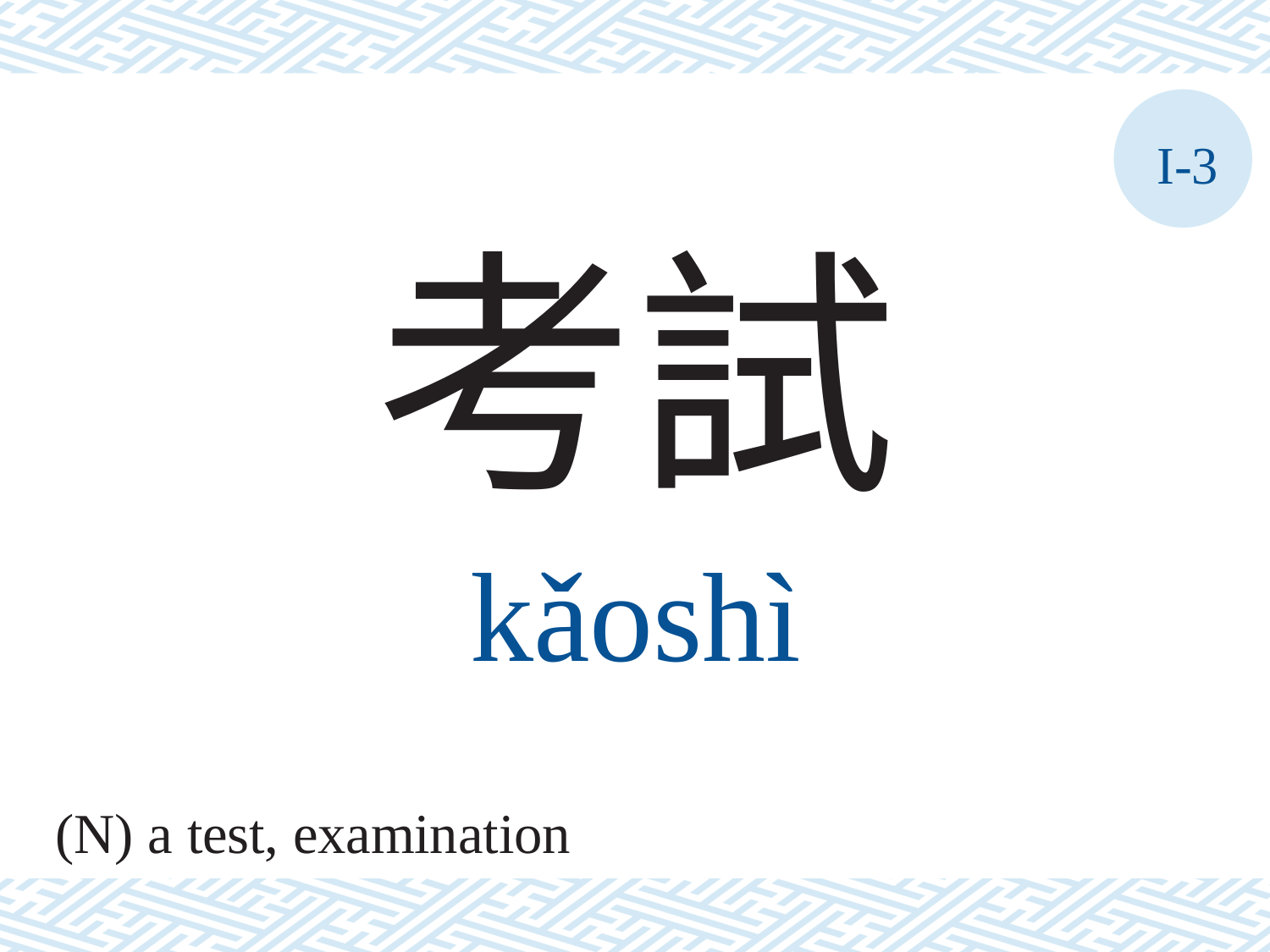

I-3
考試
kǎoshì
(N) a test, examination